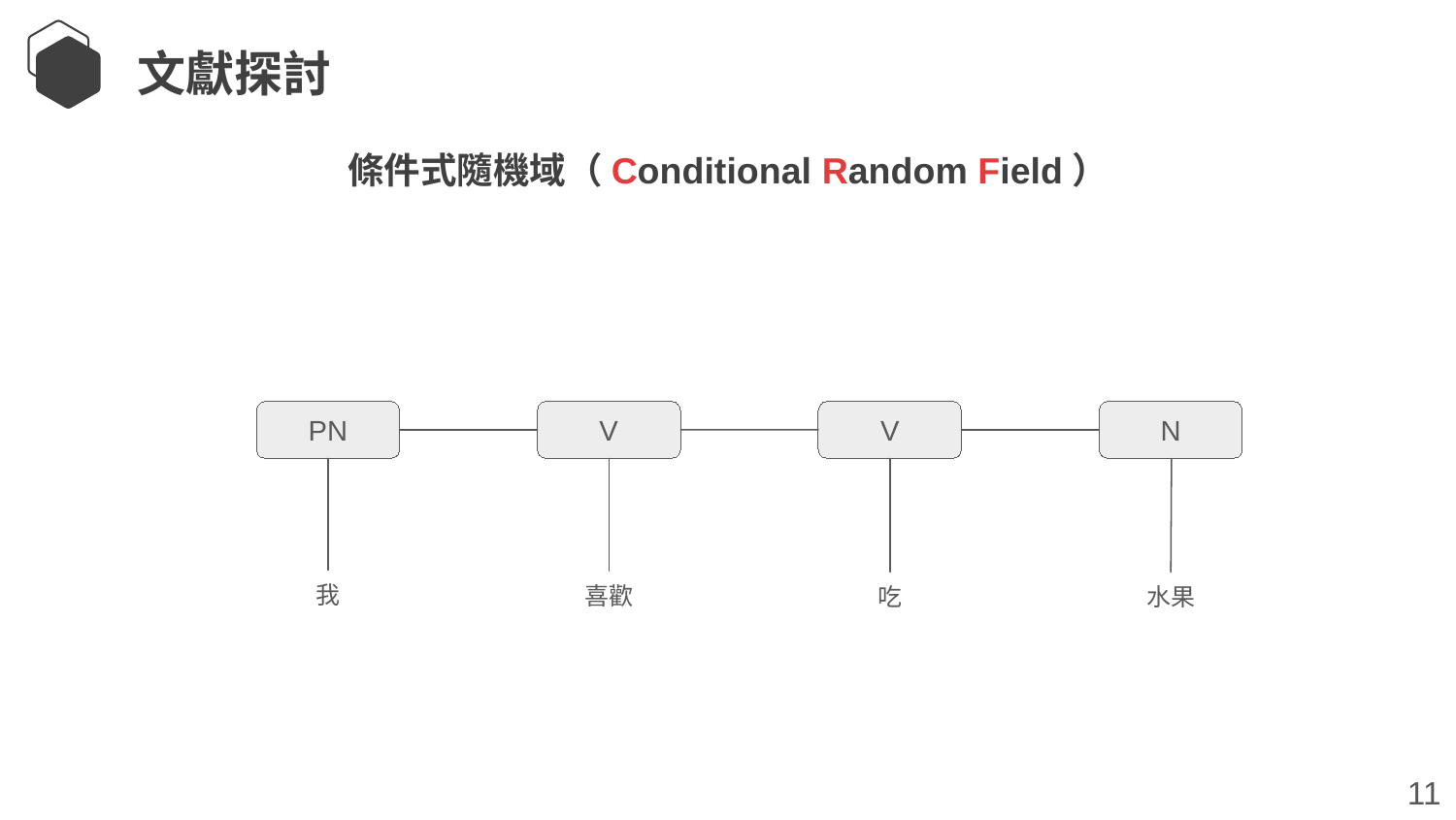

文獻探討
條件式隨機域（Conditional Random Field）
PN
V
V
N
我
喜歡
吃
水果
11